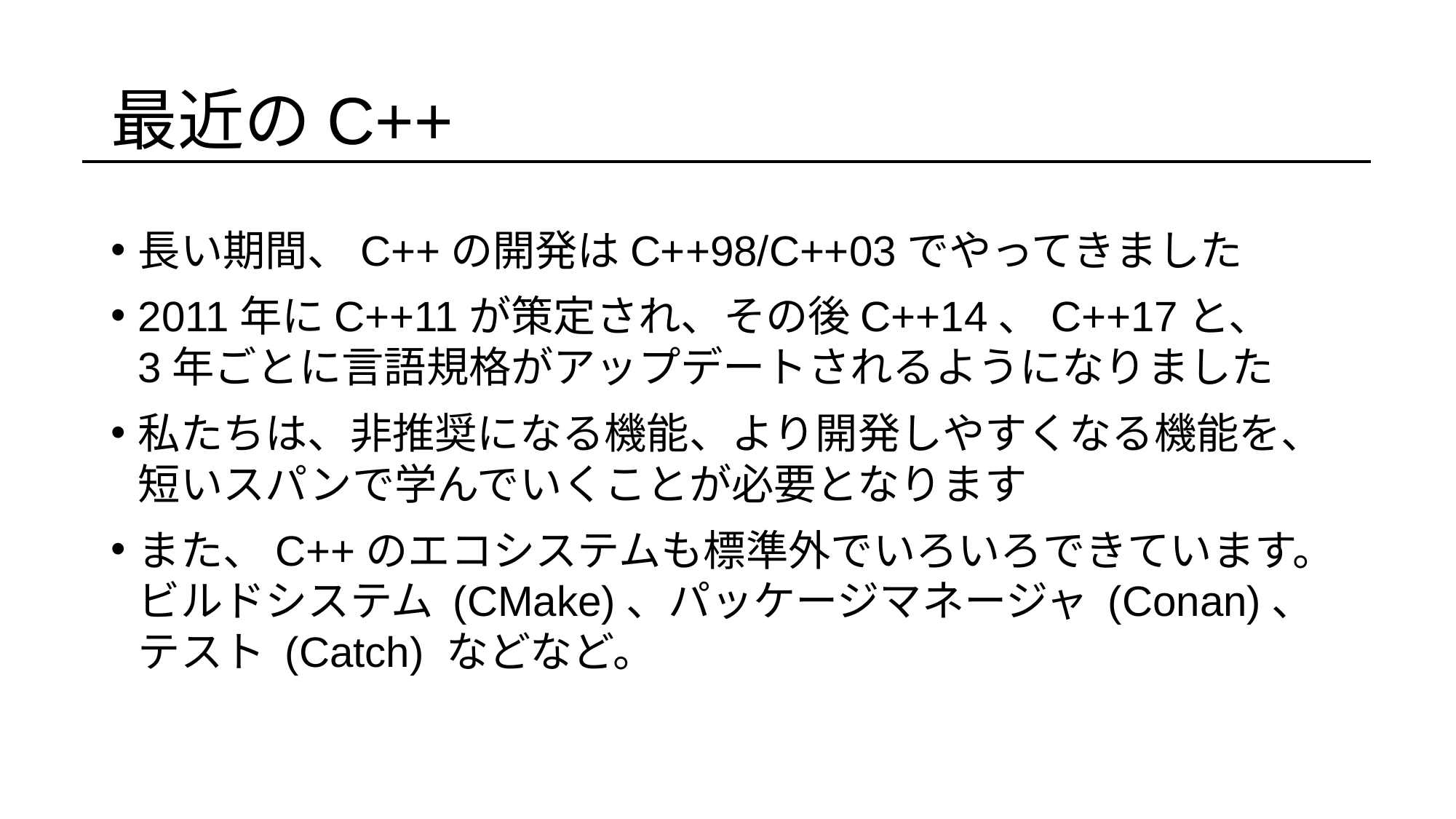

# 最近のC++
長い期間、C++の開発はC++98/C++03でやってきました
2011年にC++11が策定され、その後C++14、C++17と、
3年ごとに言語規格がアップデートされるようになりました
私たちは、非推奨になる機能、より開発しやすくなる機能を、短いスパンで学んでいくことが必要となります
また、C++のエコシステムも標準外でいろいろできています。ビルドシステム (CMake)、パッケージマネージャ (Conan)、
テスト (Catch) などなど。